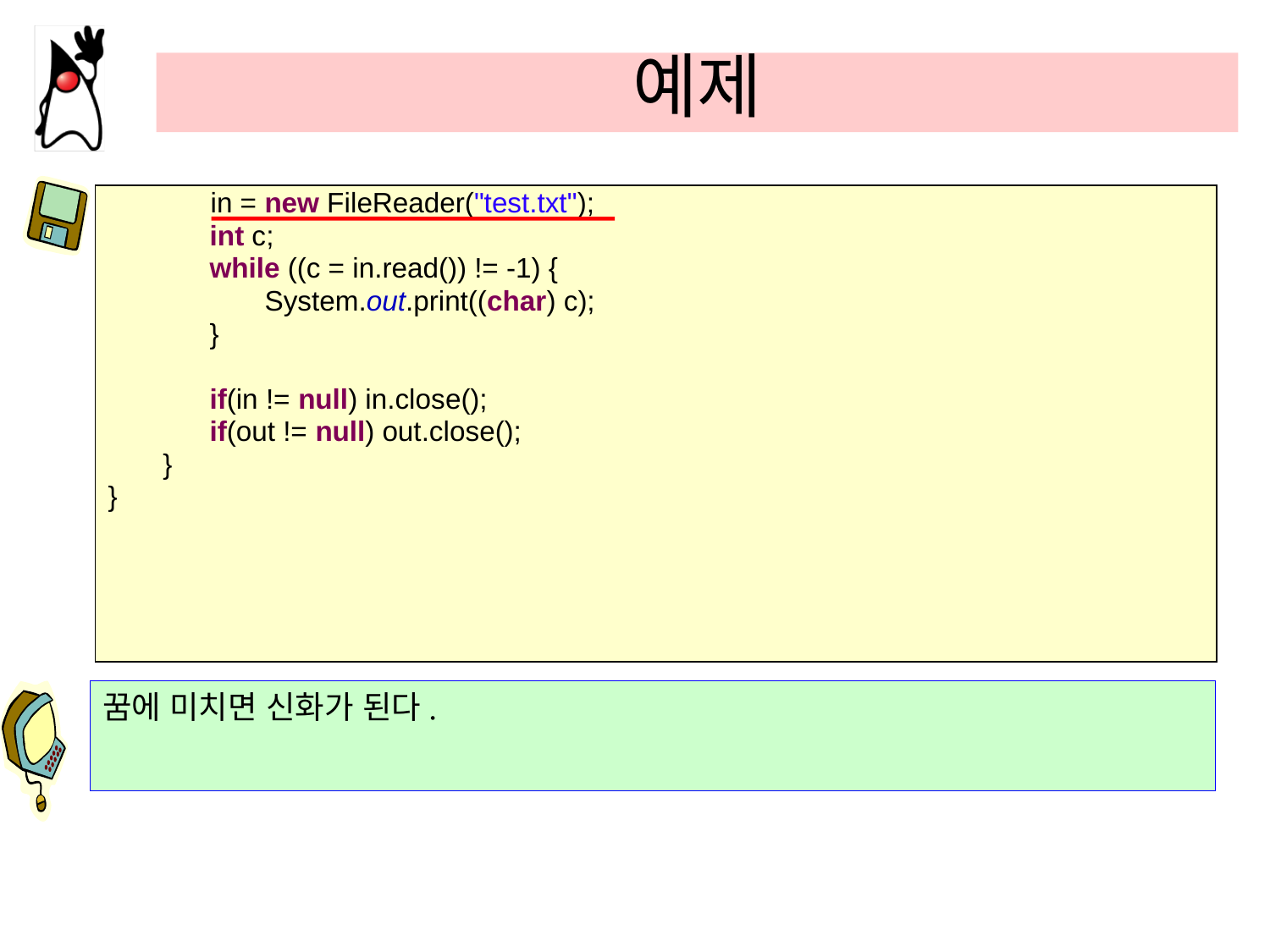

# 예제

 	       in = new FileReader("test.txt");
             int c;
             while ((c = in.read()) != -1) {
                    System.out.print((char) c);
             }

             if(in != null) in.close();
             if(out != null) out.close();
       }
}

꿈에 미치면 신화가 된다.